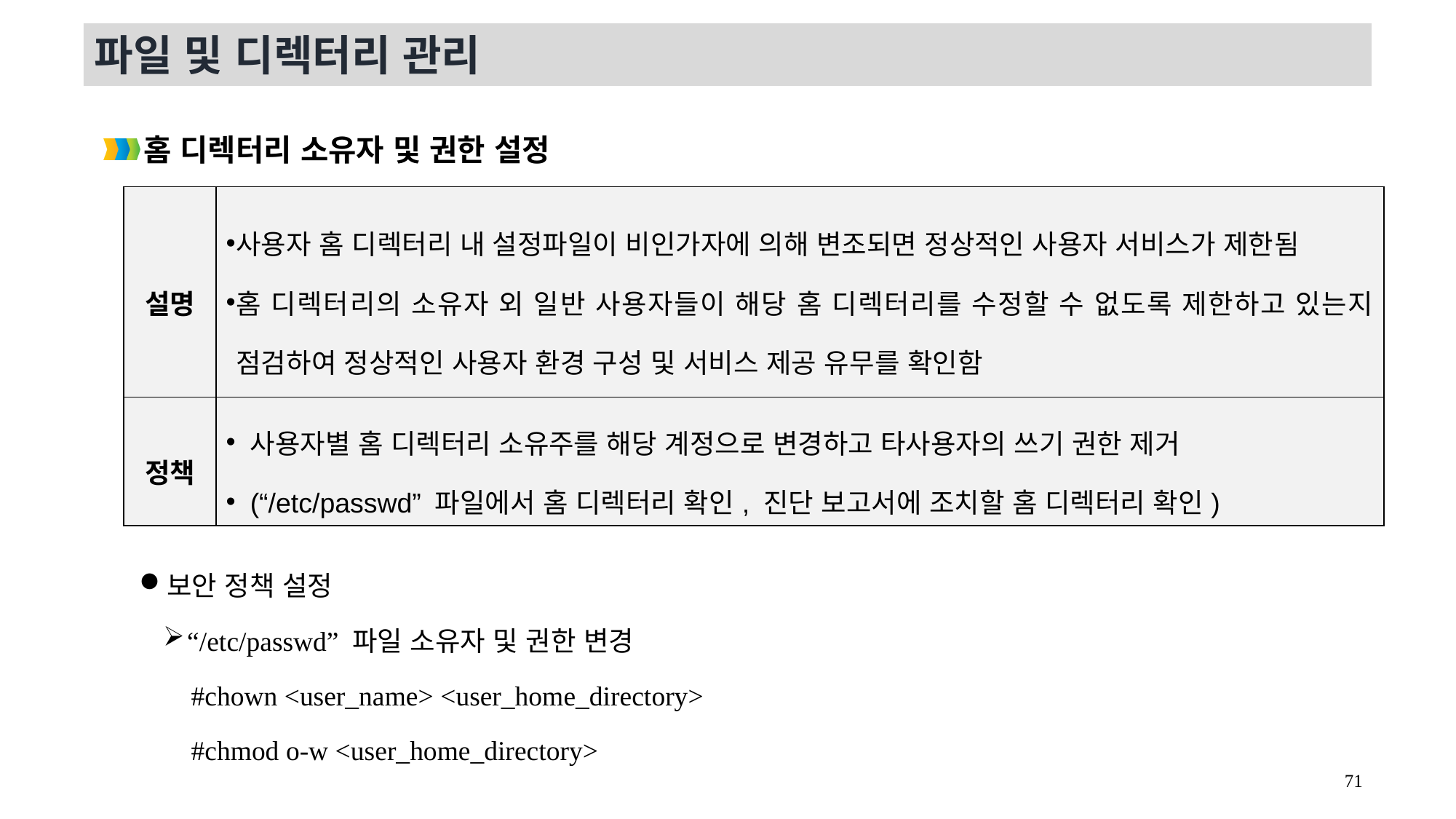

파일 및 디렉터리 관리
홈 디렉터리 소유자 및 권한 설정

보안 정책 설정
“/etc/passwd” 파일 소유자 및 권한 변경
#chown <user_name> <user_home_directory>
#chmod o-w <user_home_directory>
| 설명 | 사용자 홈 디렉터리 내 설정파일이 비인가자에 의해 변조되면 정상적인 사용자 서비스가 제한됨 홈 디렉터리의 소유자 외 일반 사용자들이 해당 홈 디렉터리를 수정할 수 없도록 제한하고 있는지 점검하여 정상적인 사용자 환경 구성 및 서비스 제공 유무를 확인함 |
| --- | --- |
| 정책 | 사용자별 홈 디렉터리 소유주를 해당 계정으로 변경하고 타사용자의 쓰기 권한 제거 (“/etc/passwd” 파일에서 홈 디렉터리 확인, 진단 보고서에 조치할 홈 디렉터리 확인) |